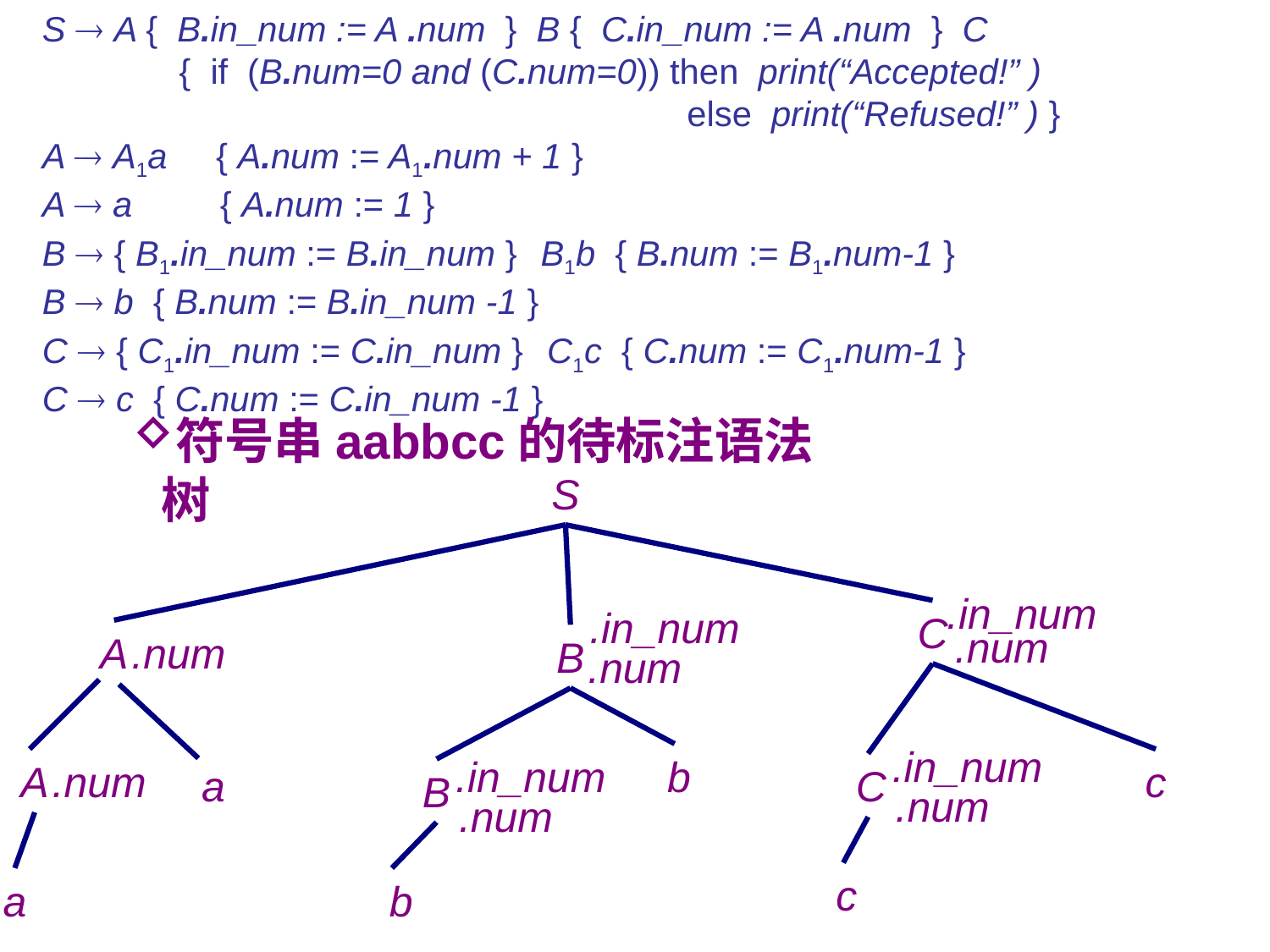

S → A {  B.in_num := A .num  }  B {  C.in_num := A .num  }  C
	 {  if  (B.num=0 and (C.num=0)) then  print(“Accepted!” )
					 else  print(“Refused!” ) }
A → A1a     { A.num := A1.num + 1 }
A → a         { A.num := 1 }
B → { B1.in_num := B.in_num }  B1b  { B.num := B1.num-1 }
B → b  { B.num := B.in_num -1 }
C → { C1.in_num := C.in_num }  C1c  { C.num := C1.num-1 }
C → c  { C.num := C.in_num -1 }
符号串aabbcc的待标注语法树
S
.in_num
.in_num
C
.num
A
.num
B
.num
.in_num
.in_num
b
A
.num
c
a
C
B
.num
.num
c
a
b